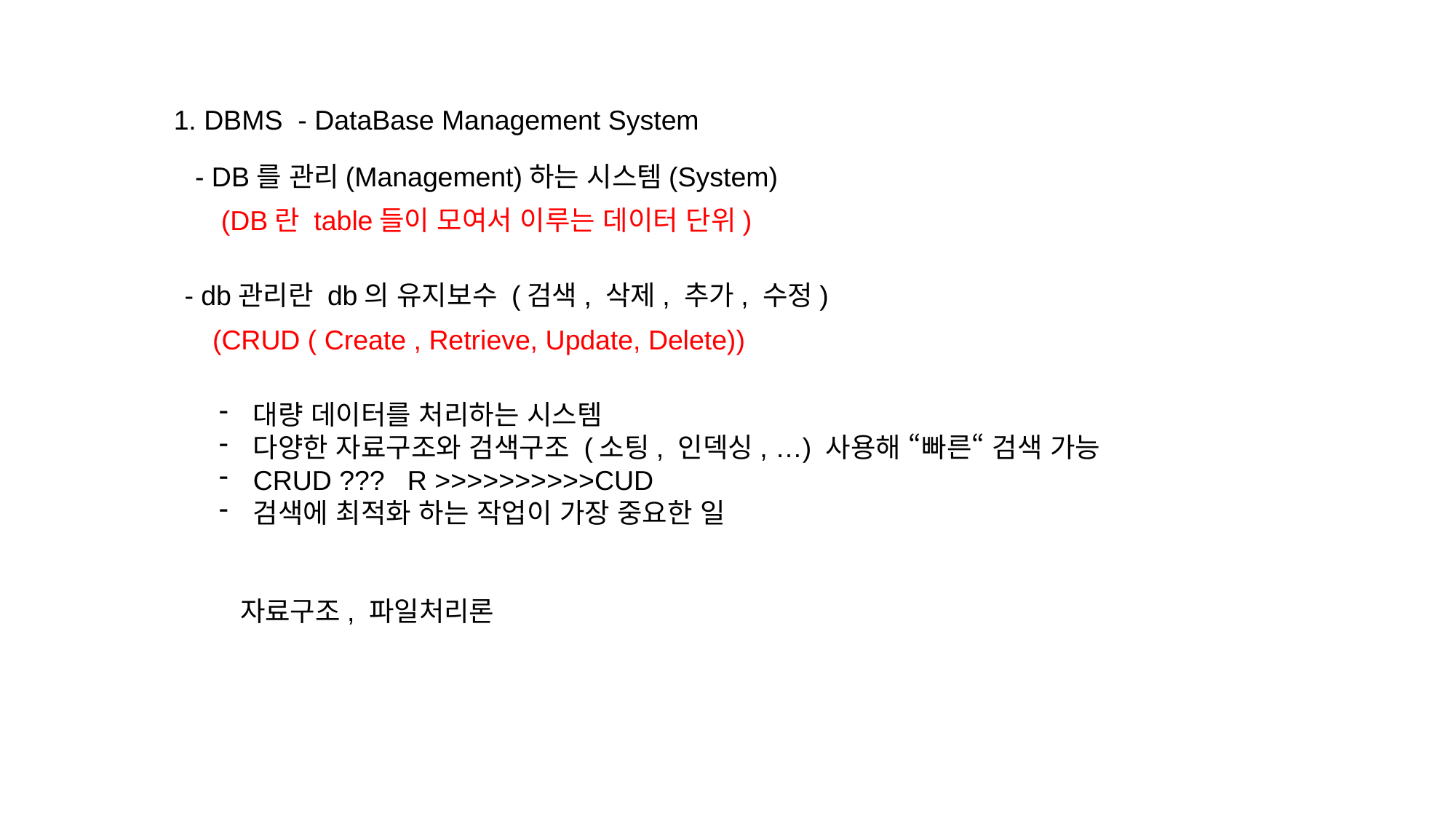

1. DBMS  - DataBase Management System
- DB를 관리(Management)하는 시스템(System)
(DB란 table들이 모여서 이루는 데이터 단위)
- db관리란 db의 유지보수 (검색, 삭제, 추가, 수정)
(CRUD ( Create , Retrieve, Update, Delete))
대량 데이터를 처리하는 시스템
다양한 자료구조와 검색구조 (소팅, 인덱싱, …) 사용해 “빠른“ 검색 가능
CRUD ???   R >>>>>>>>>>CUD
검색에 최적화 하는 작업이 가장 중요한 일
자료구조, 파일처리론